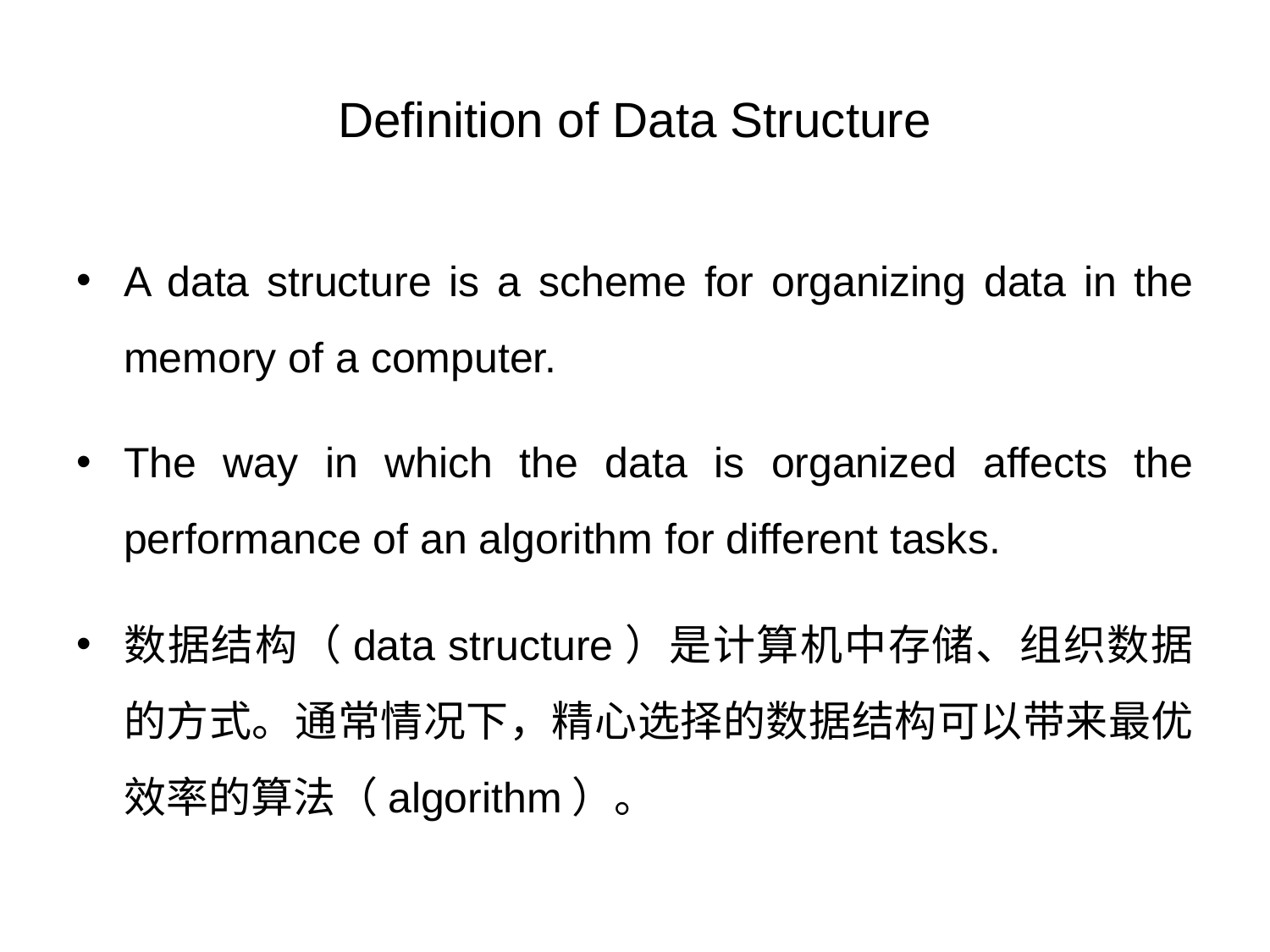

# Definition of Data Structure
A data structure is a scheme for organizing data in the memory of a computer.
The way in which the data is organized affects the performance of an algorithm for different tasks.
数据结构（data structure）是计算机中存储、组织数据的方式。通常情况下，精心选择的数据结构可以带来最优效率的算法（algorithm）。